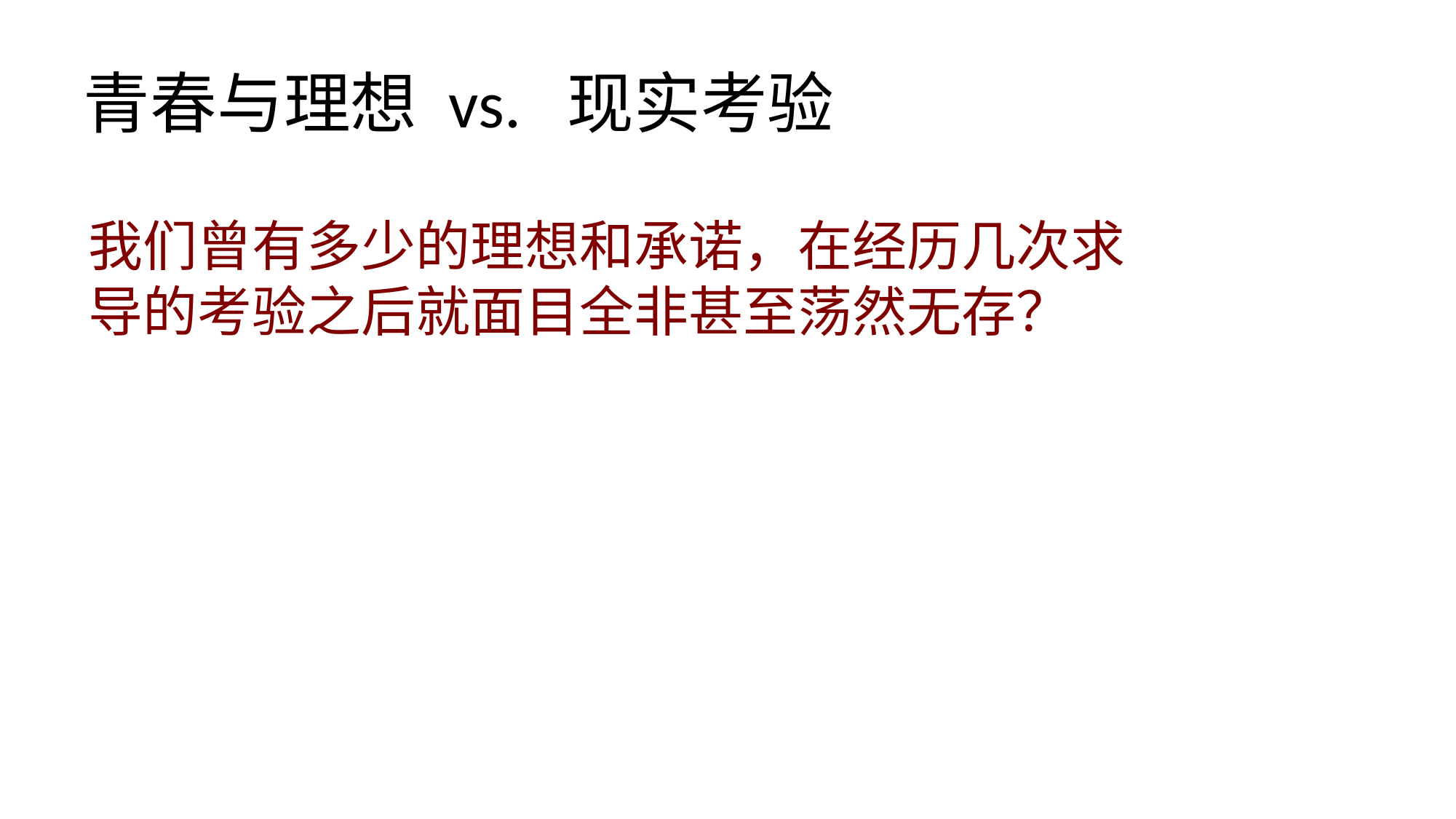

# 青春与理想 vs.  现实考验
我们曾有多少的理想和承诺，在经历几次求导的考验之后就面目全非甚至荡然无存？